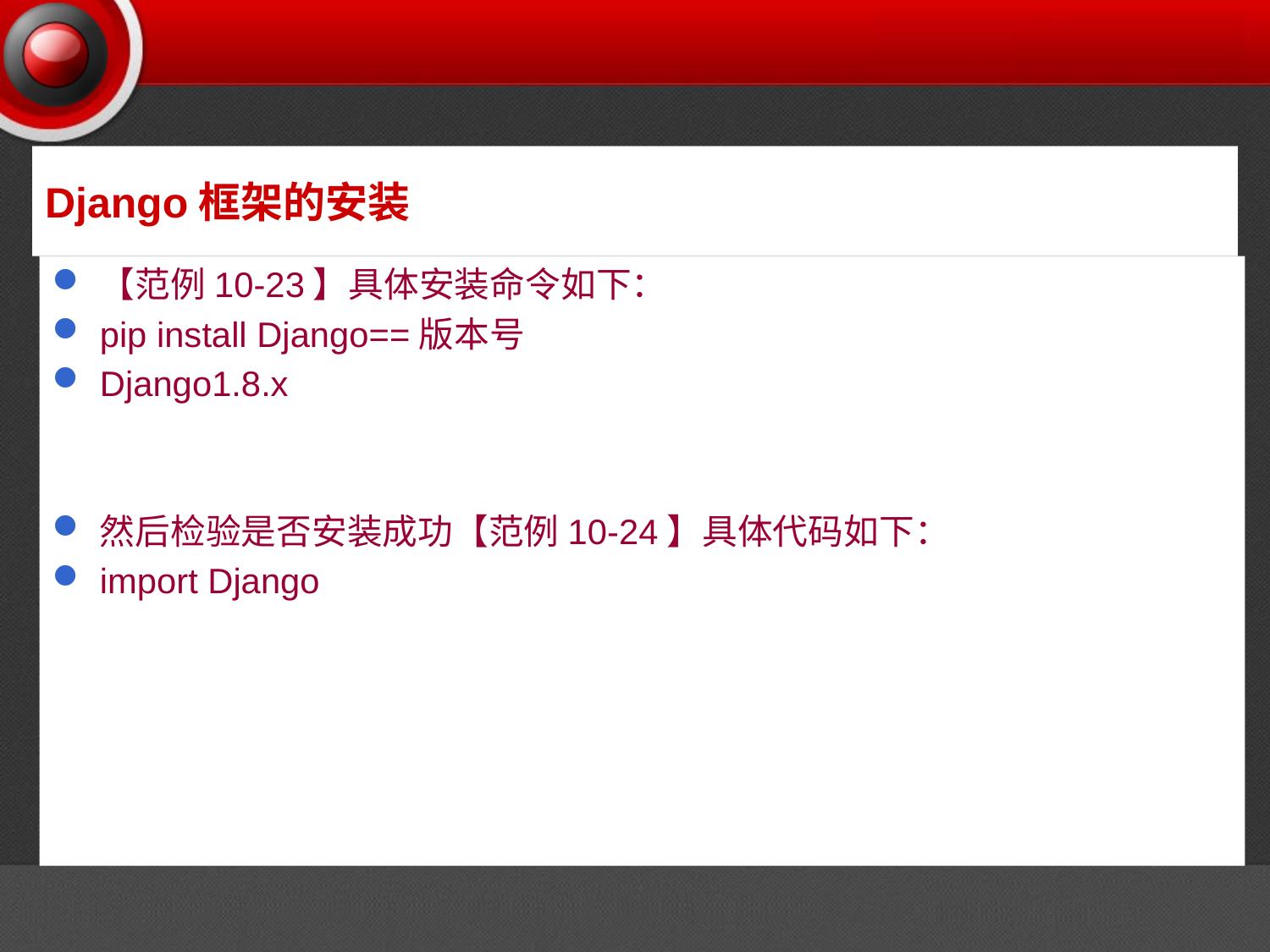

# Django框架的安装
【范例10-23】具体安装命令如下：
pip install Django==版本号
Django1.8.x

然后检验是否安装成功【范例10-24】具体代码如下：
import Django